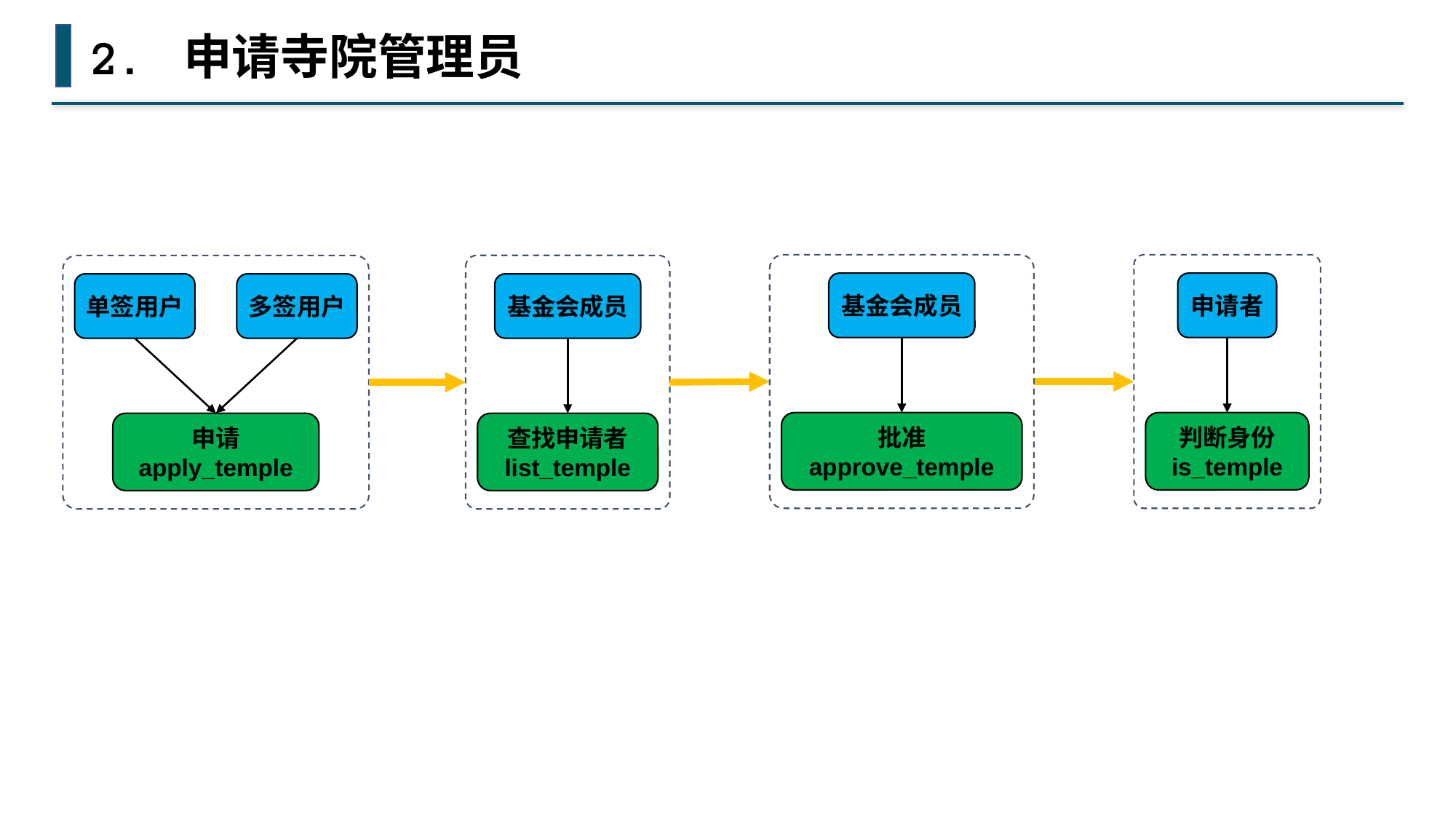

2. 申请寺院管理员

基金会成员
批准
approve_temple

申请者
判断身份
is_temple

单签用户
多签用户
申请
apply_temple

基金会成员
查找申请者
list_temple